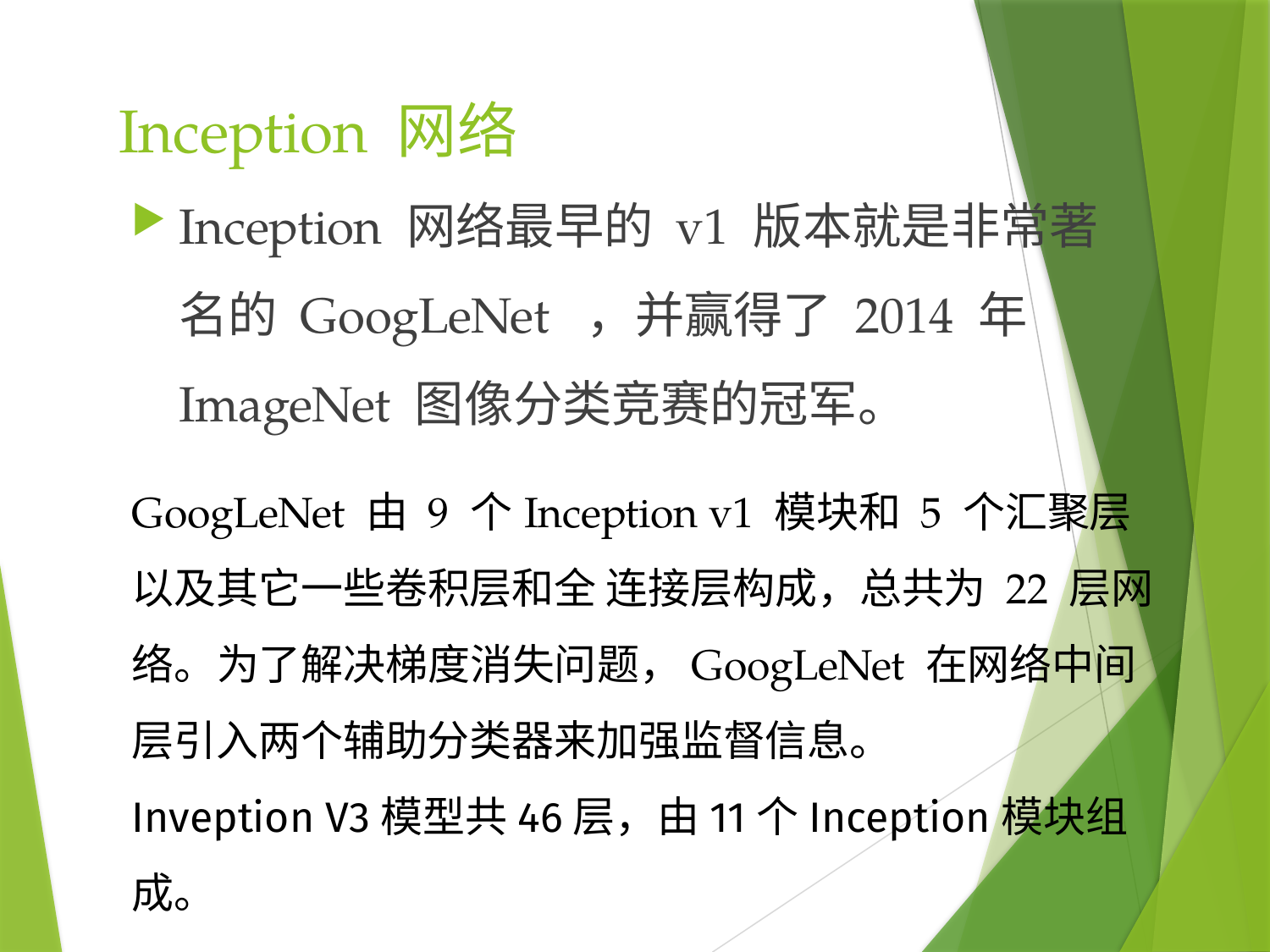

# Inception 网络
Inception 网络最早的 v1 版本就是非常著名的 GoogLeNet  ，并赢得了 2014 年 ImageNet 图像分类竞赛的冠军。

GoogLeNet 由 9 个Inception v1 模块和 5 个汇聚层以及其它一些卷积层和全 连接层构成，总共为 22 层网络。为了解决梯度消失问题，GoogLeNet 在网络中间层引入两个辅助分类器来加强监督信息。
Inveption V3模型共46层，由11个Inception模块组成。